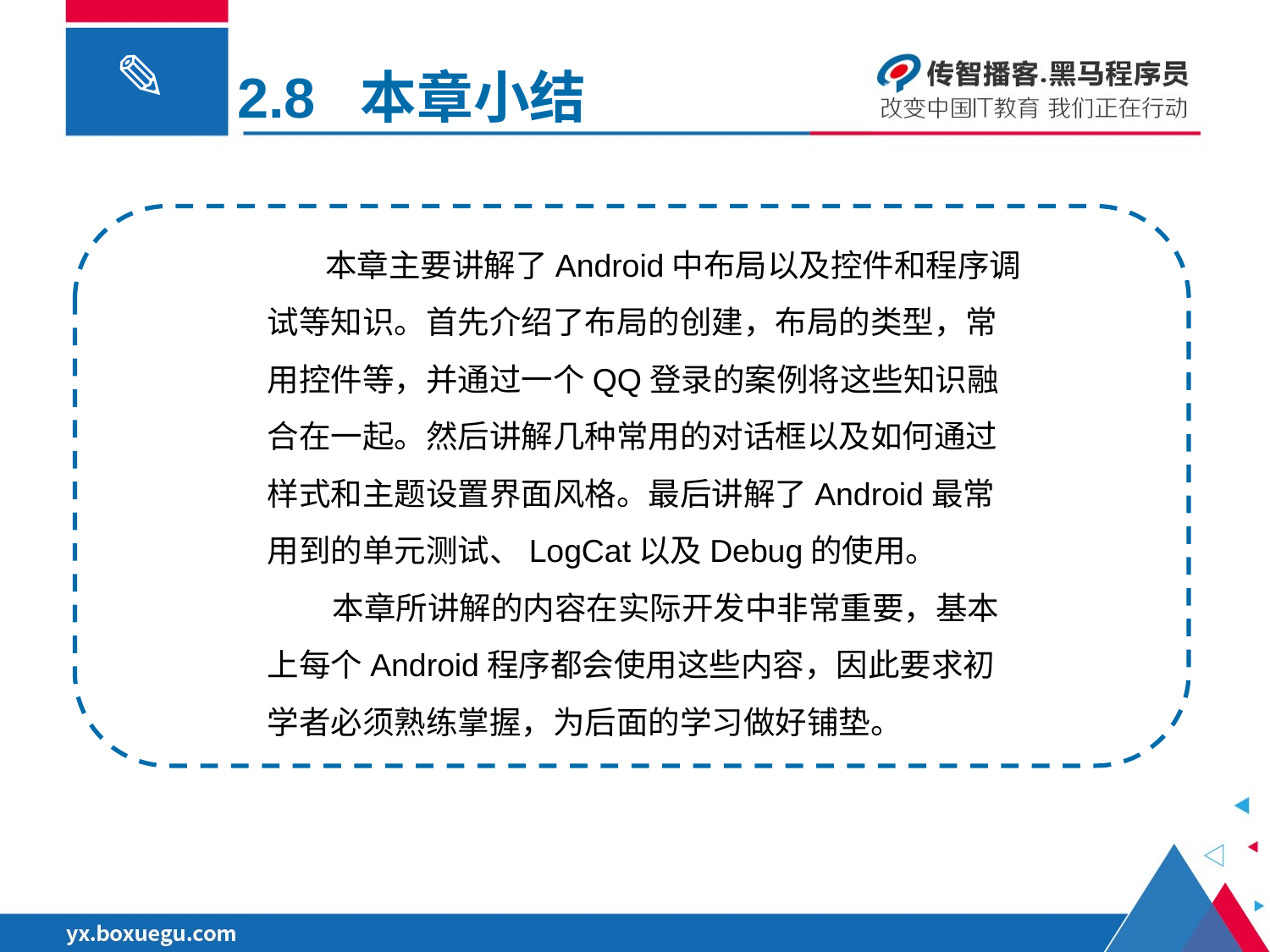

2.8  本章小结

       本章主要讲解了Android中布局以及控件和程序调试等知识。首先介绍了布局的创建，布局的类型，常用控件等，并通过一个QQ登录的案例将这些知识融合在一起。然后讲解几种常用的对话框以及如何通过样式和主题设置界面风格。最后讲解了Android最常用到的单元测试、LogCat以及Debug的使用。
        本章所讲解的内容在实际开发中非常重要，基本上每个Android程序都会使用这些内容，因此要求初学者必须熟练掌握，为后面的学习做好铺垫。